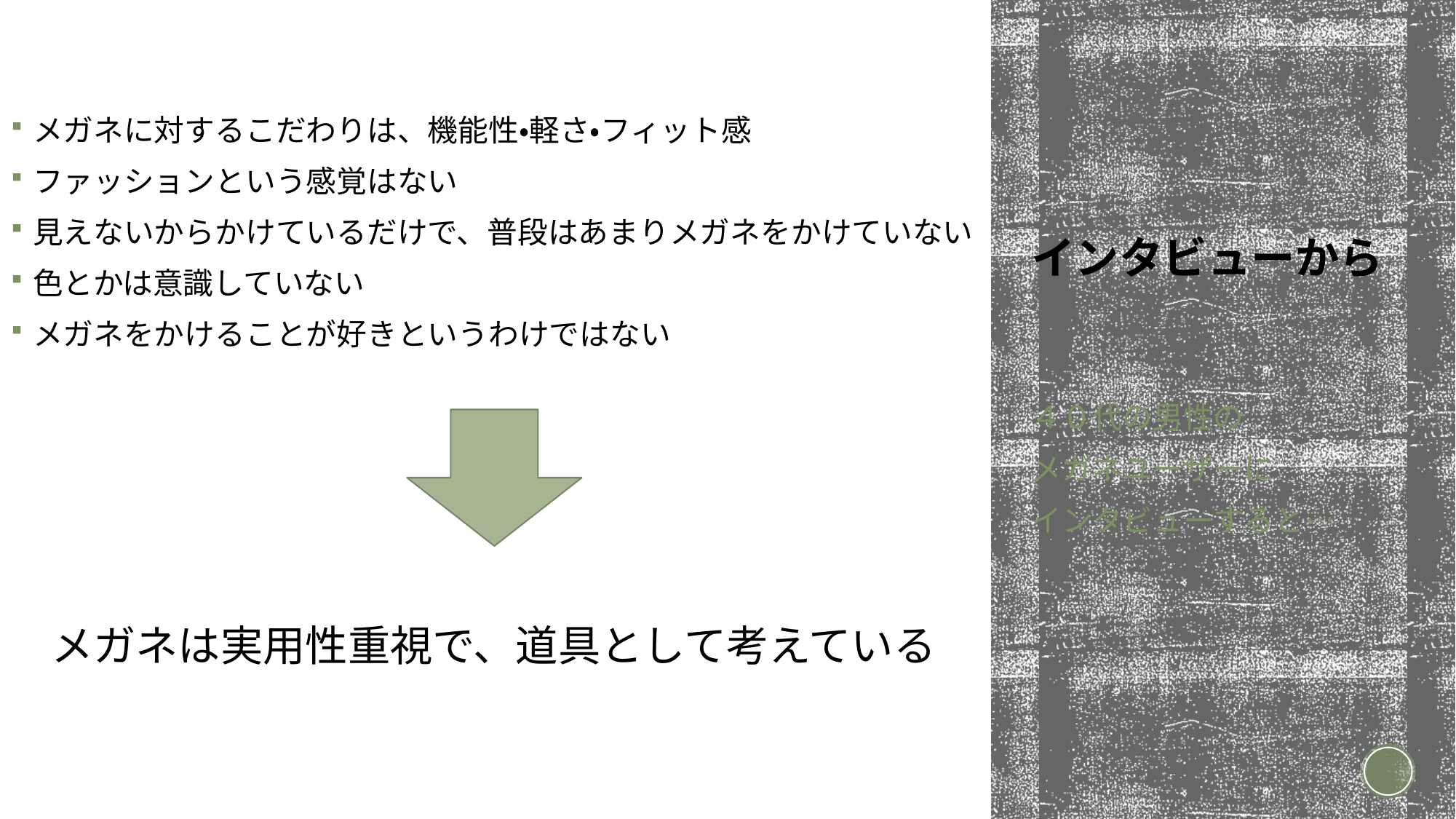

# インタビューから
メガネに対するこだわりは、機能性・軽さ・フィット感
ファッションという感覚はない
見えないからかけているだけで、普段はあまりメガネをかけていない
色とかは意識していない
メガネをかけることが好きというわけではない

メガネは実用性重視で、道具として考えている

４０代の男性の
メガネユーザーに
インタビューすると…